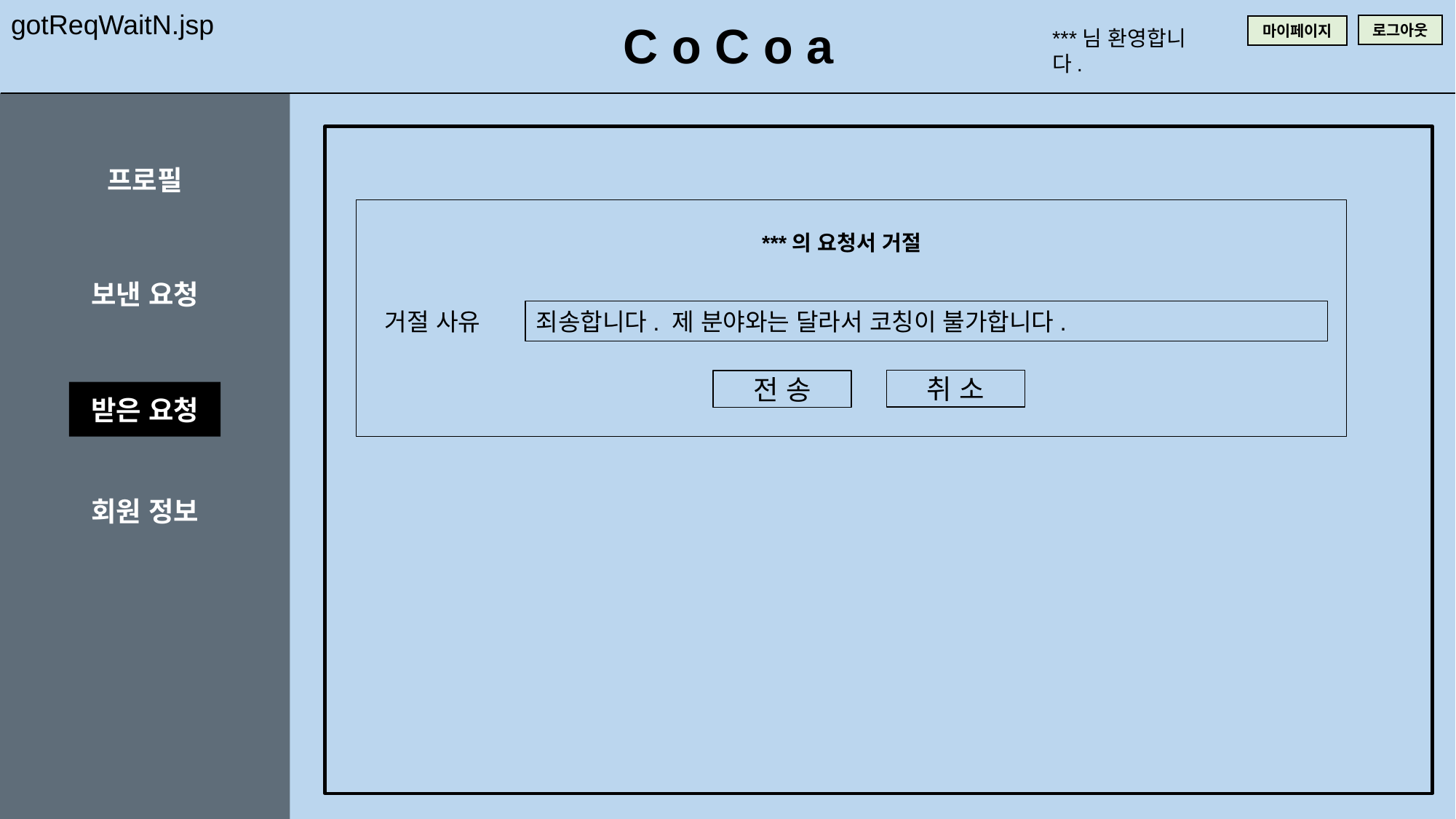

gotReqWaitN.jsp
C o C o a
로그아웃
마이페이지
***님 환영합니다.

프로필

***의 요청서 거절
보낸 요청
죄송합니다. 제 분야와는 달라서 코칭이 불가합니다.
거절 사유
취 소
전 송
받은 요청
회원 정보